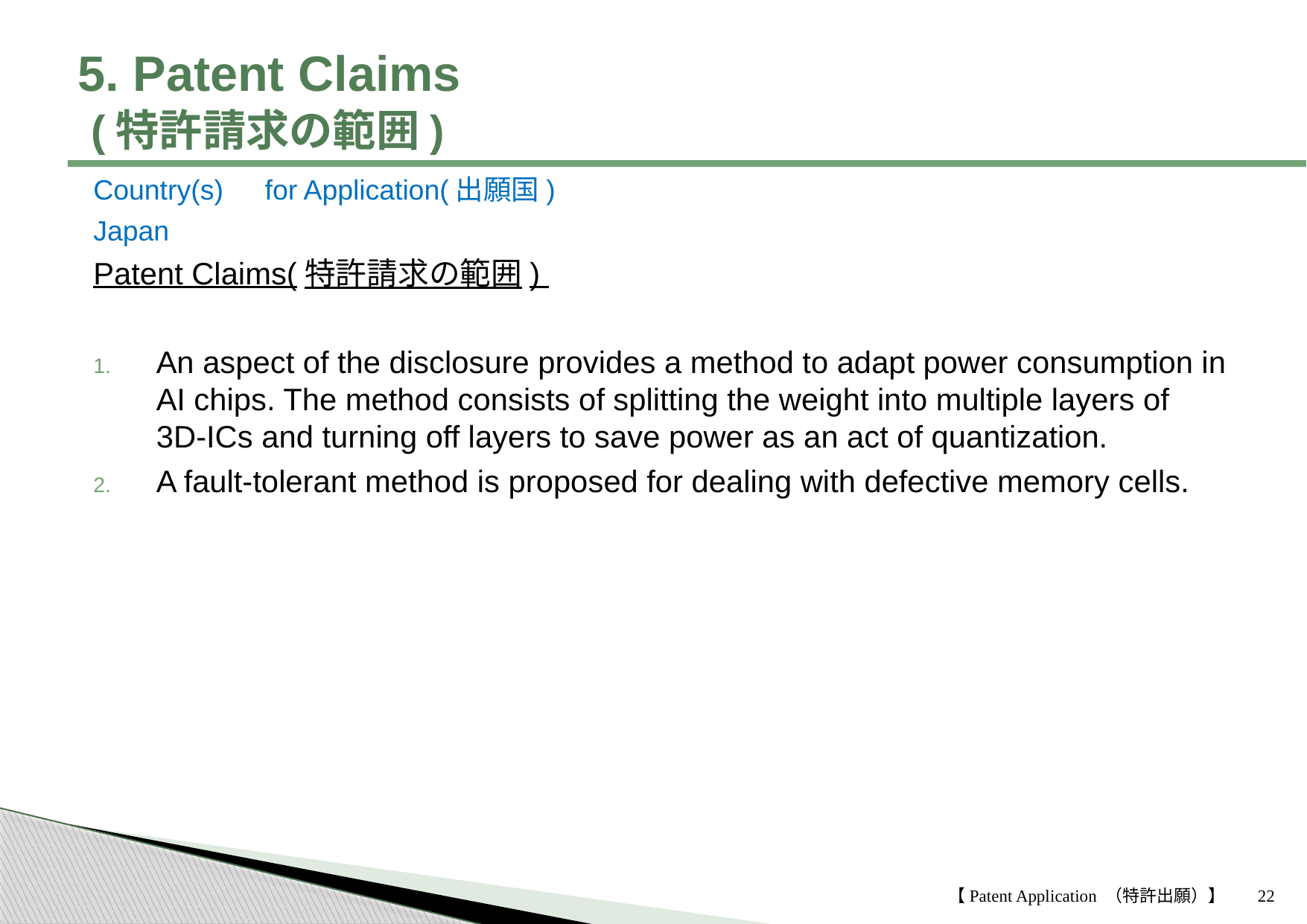

# 5. Patent Claims
(特許請求の範囲)
Country(s)　for Application(出願国)
Japan
Patent Claims(特許請求の範囲)

An aspect of the disclosure provides a method to adapt power consumption in AI chips. The method consists of splitting the weight into multiple layers of 3D-ICs and turning off layers to save power as an act of quantization.
A fault-tolerant method is proposed for dealing with defective memory cells.
【Patent Application （特許出願）】
22